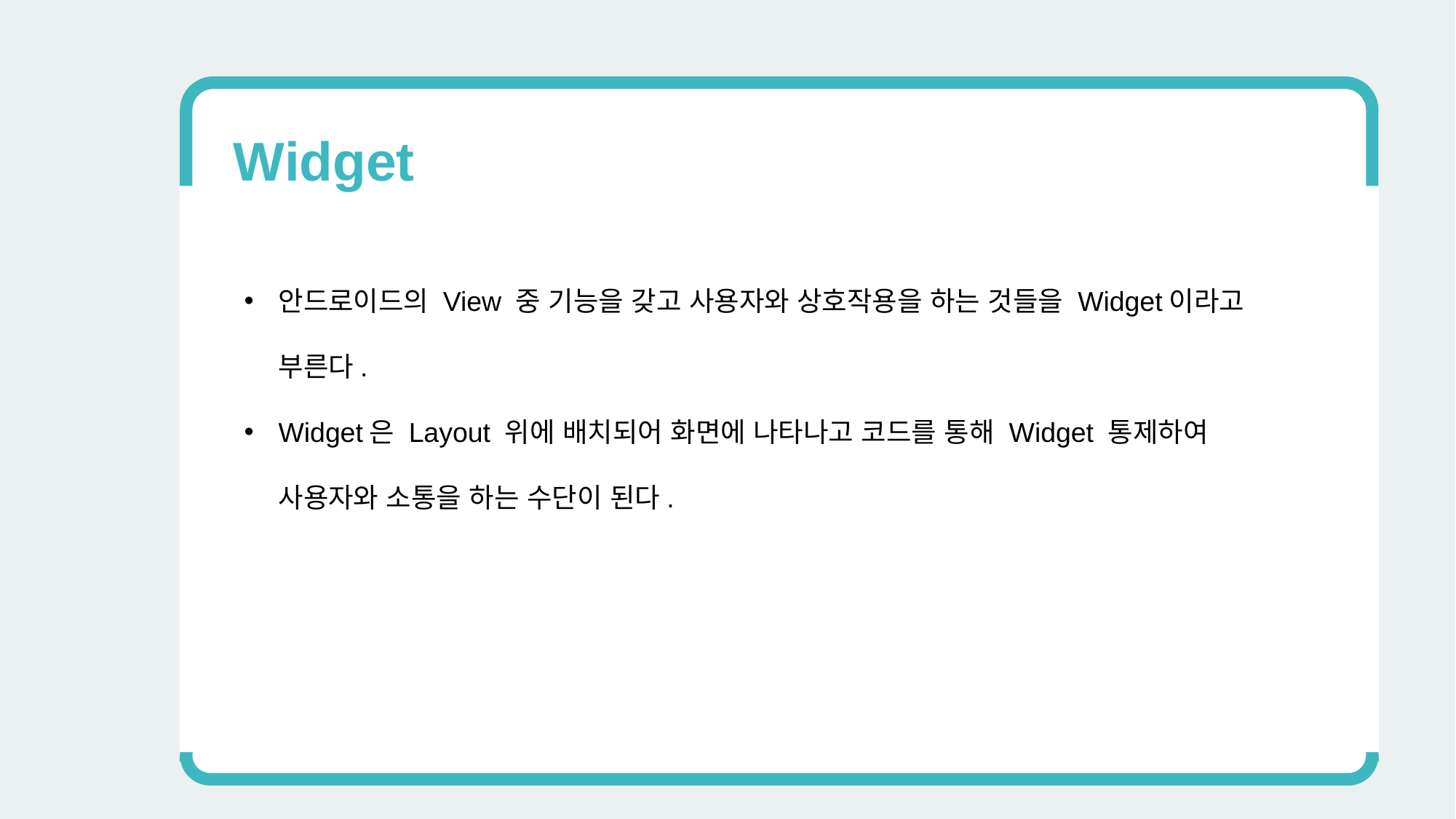

Widget

안드로이드의 View 중 기능을 갖고 사용자와 상호작용을 하는 것들을 Widget이라고 부른다.
Widget은 Layout 위에 배치되어 화면에 나타나고 코드를 통해 Widget 통제하여 사용자와 소통을 하는 수단이 된다.